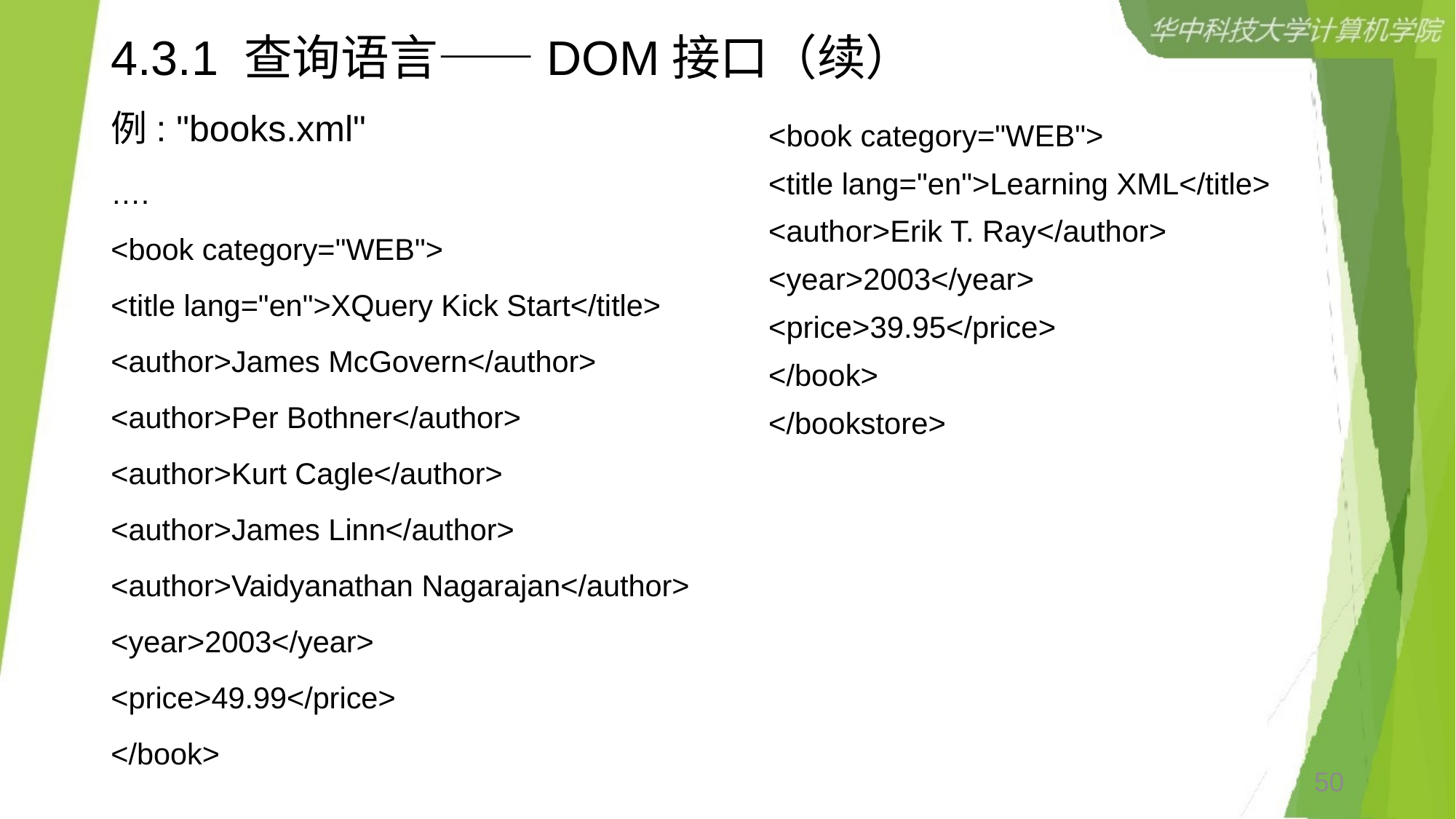

# 4.3.1 查询语言——DOM接口（续）
例: "books.xml"
<book category="WEB">
<title lang="en">Learning XML</title>
<author>Erik T. Ray</author>
<year>2003</year>
<price>39.95</price>
</book>
</bookstore>
….
<book category="WEB">
<title lang="en">XQuery Kick Start</title>
<author>James McGovern</author>
<author>Per Bothner</author>
<author>Kurt Cagle</author>
<author>James Linn</author>
<author>Vaidyanathan Nagarajan</author>
<year>2003</year>
<price>49.99</price>
</book>

50